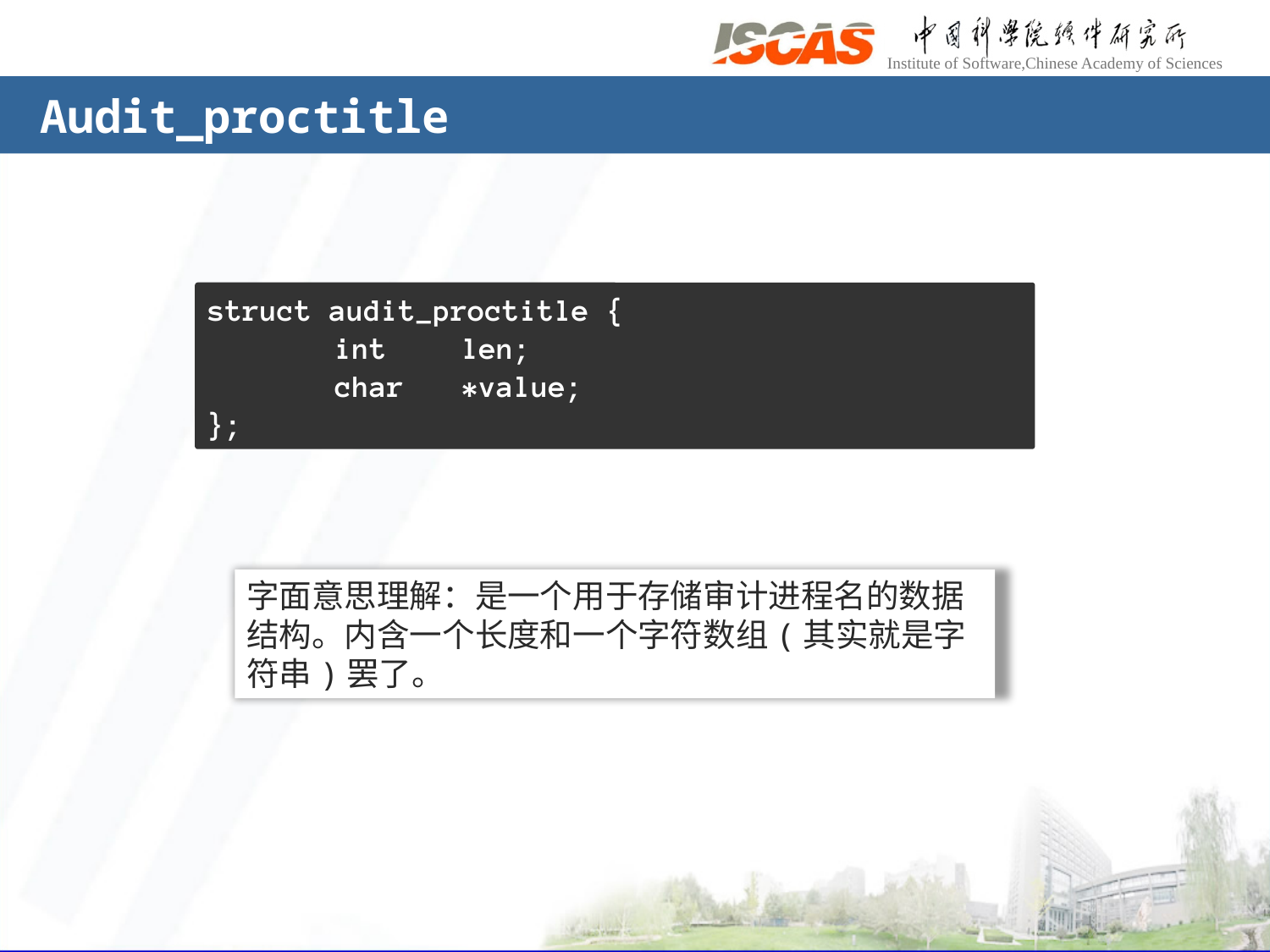

# Audit_proctitle
struct audit_proctitle {
	int	len;
	char	*value;
};
字面意思理解：是一个用于存储审计进程名的数据结构。内含一个长度和一个字符数组(其实就是字符串)罢了。